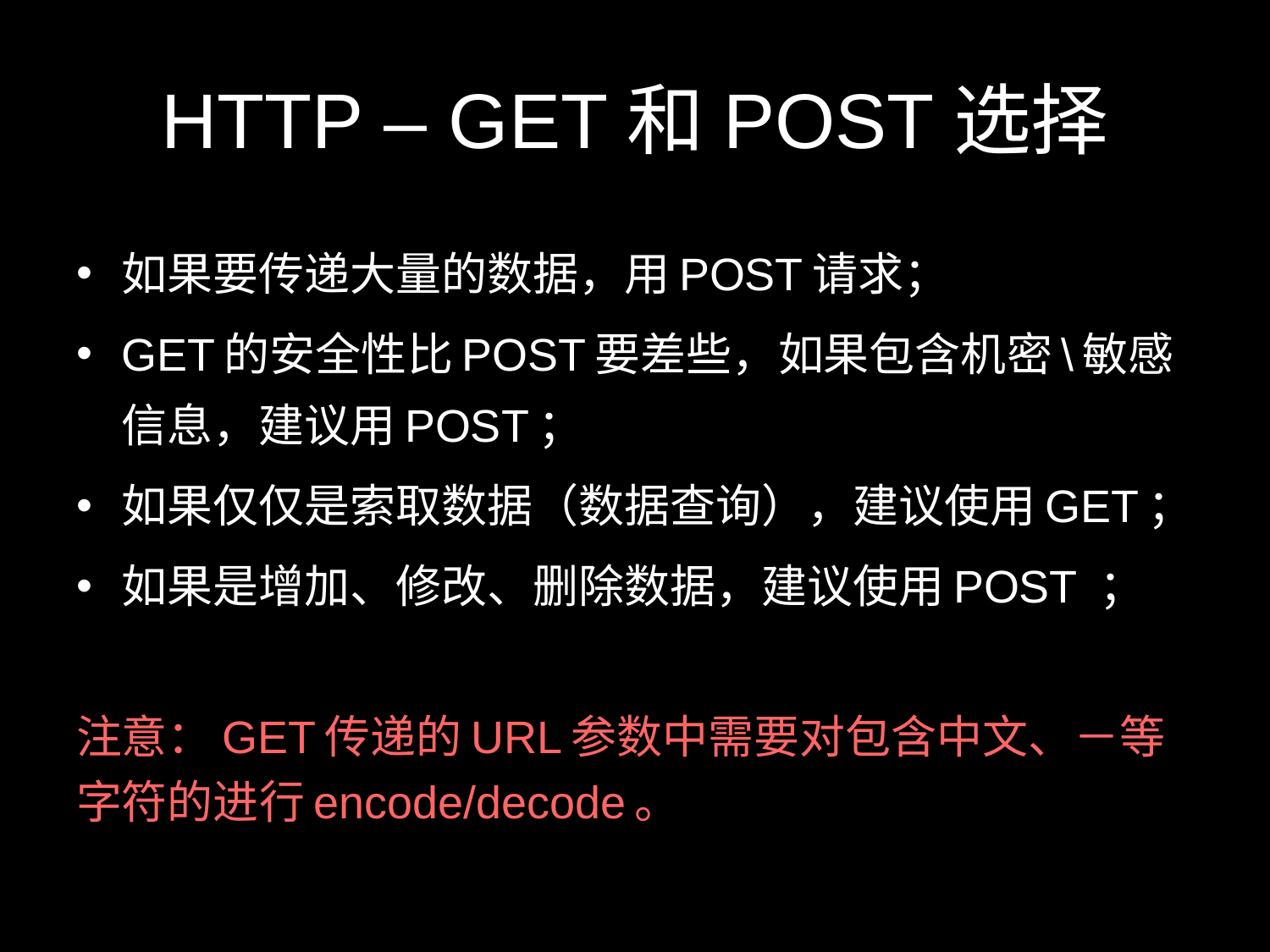

# HTTP – GET和POST选择
如果要传递大量的数据，用POST请求；
GET的安全性比POST要差些，如果包含机密\敏感信息，建议用POST；
如果仅仅是索取数据（数据查询），建议使用GET；
如果是增加、修改、删除数据，建议使用POST ；

注意：GET传递的URL参数中需要对包含中文、－等字符的进行encode/decode。